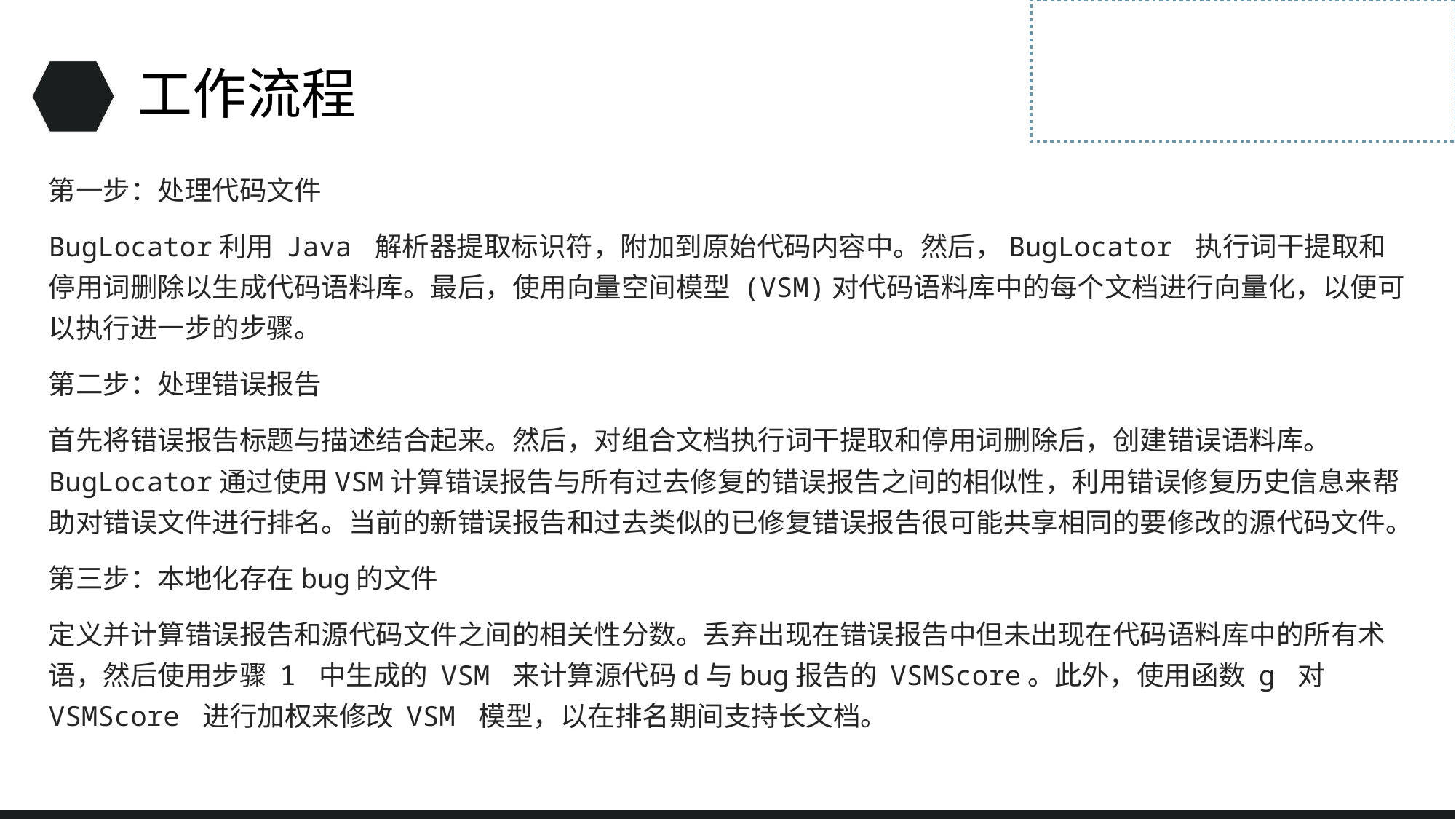

工作流程
第一步：处理代码文件
BugLocator利用 Java 解析器提取标识符，附加到原始代码内容中。然后，BugLocator 执行词干提取和停用词删除以生成代码语料库。最后，使用向量空间模型 (VSM)对代码语料库中的每个文档进行向量化，以便可以执行进一步的步骤。
第二步：处理错误报告
首先将错误报告标题与描述结合起来。然后，对组合文档执行词干提取和停用词删除后，创建错误语料库。 BugLocator通过使用VSM计算错误报告与所有过去修复的错误报告之间的相似性，利用错误修复历史信息来帮助对错误文件进行排名。当前的新错误报告和过去类似的已修复错误报告很可能共享相同的要修改的源代码文件。
第三步：本地化存在bug的文件
定义并计算错误报告和源代码文件之间的相关性分数。丢弃出现在错误报告中但未出现在代码语料库中的所有术语，然后使用步骤 1 中生成的 VSM 来计算源代码d与bug报告的 VSMScore。此外，使用函数 g 对 VSMScore 进行加权来修改 VSM 模型，以在排名期间支持长文档。